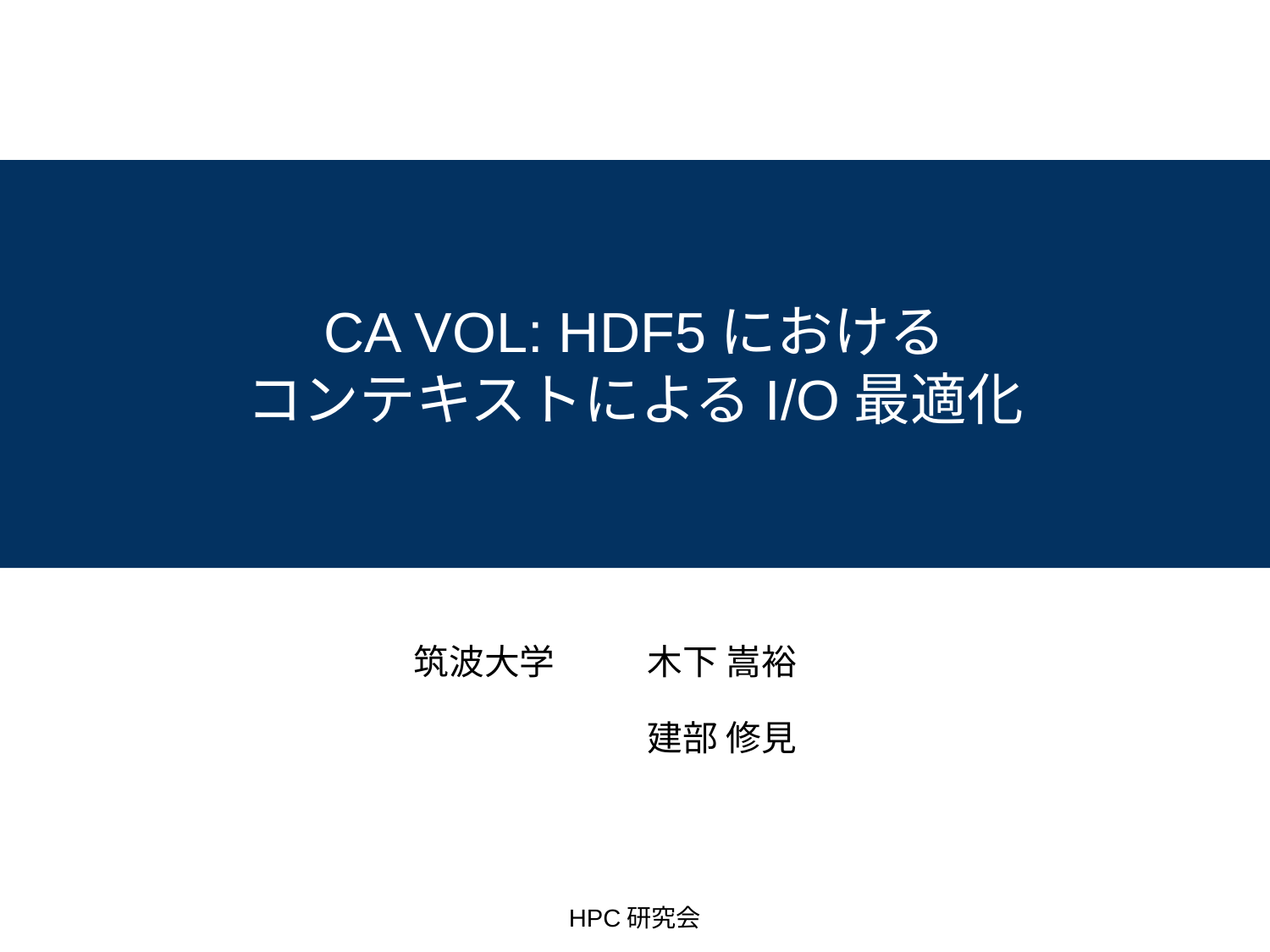

# CA VOL: HDF5における コンテキストによるI/O最適化
筑波大学
木下 嵩裕
建部 修見